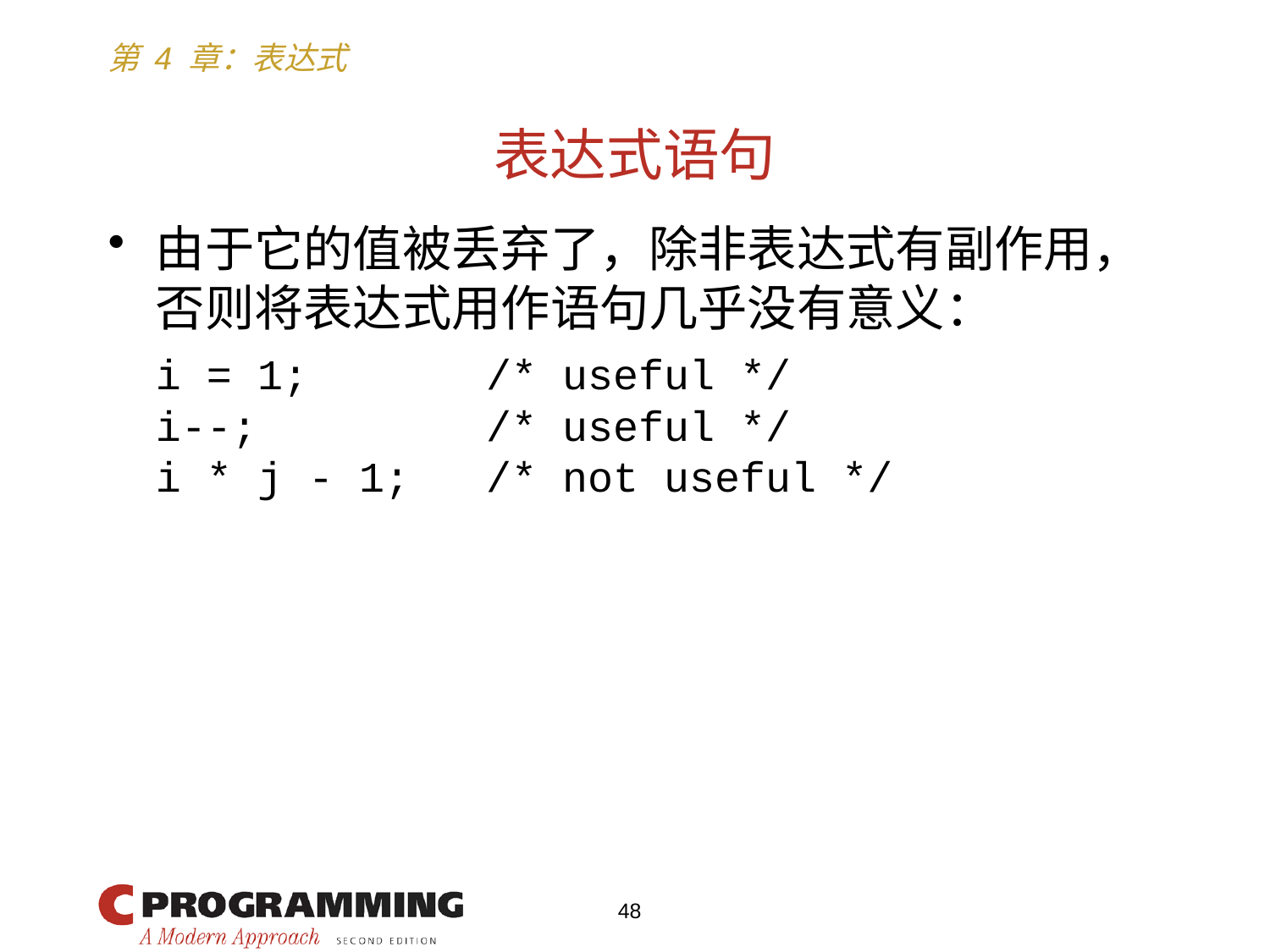

# 表达式语句
由于它的值被丢弃了，除非表达式有副作用，否则将表达式用作语句几乎没有意义：
	i = 1;       /* useful */
	i--;         /* useful */
	i * j - 1;   /* not useful */
48